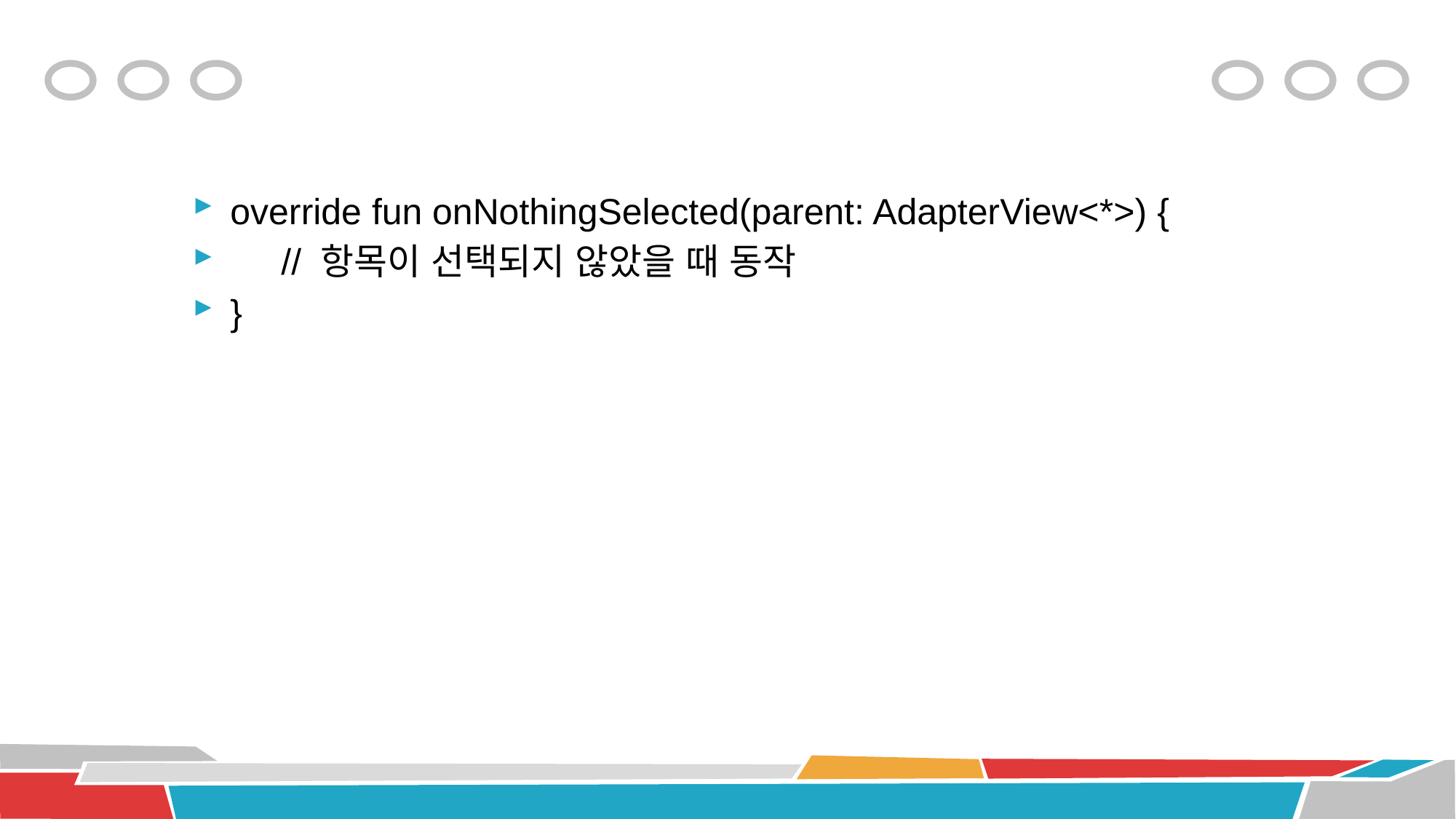

#
 override fun onNothingSelected(parent: AdapterView<*>) {
      // 항목이 선택되지 않았을 때 동작
 }